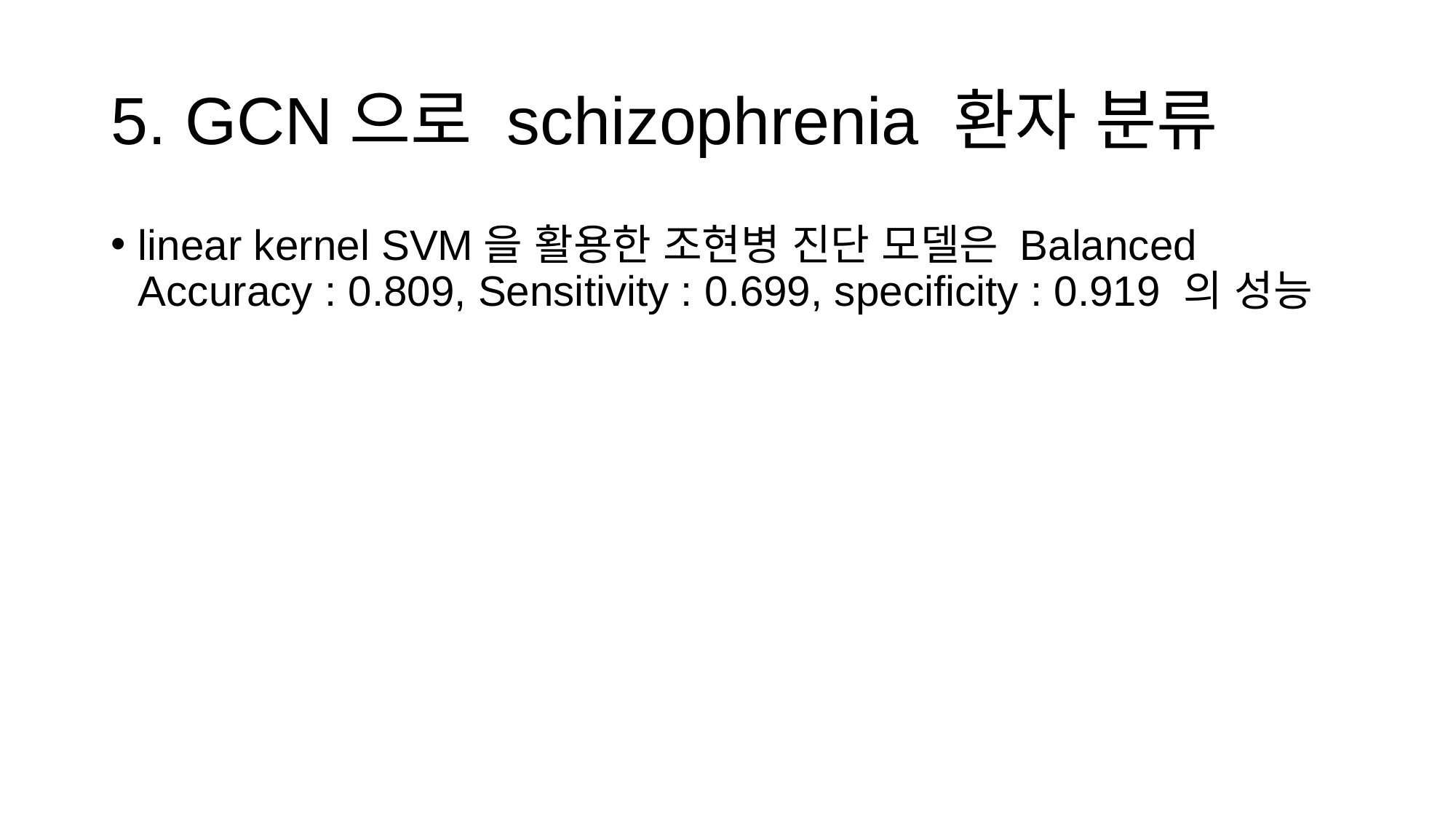

# 5. GCN으로 schizophrenia 환자 분류
linear kernel SVM을 활용한 조현병 진단 모델은 Balanced Accuracy : 0.809, Sensitivity : 0.699, specificity : 0.919 의 성능